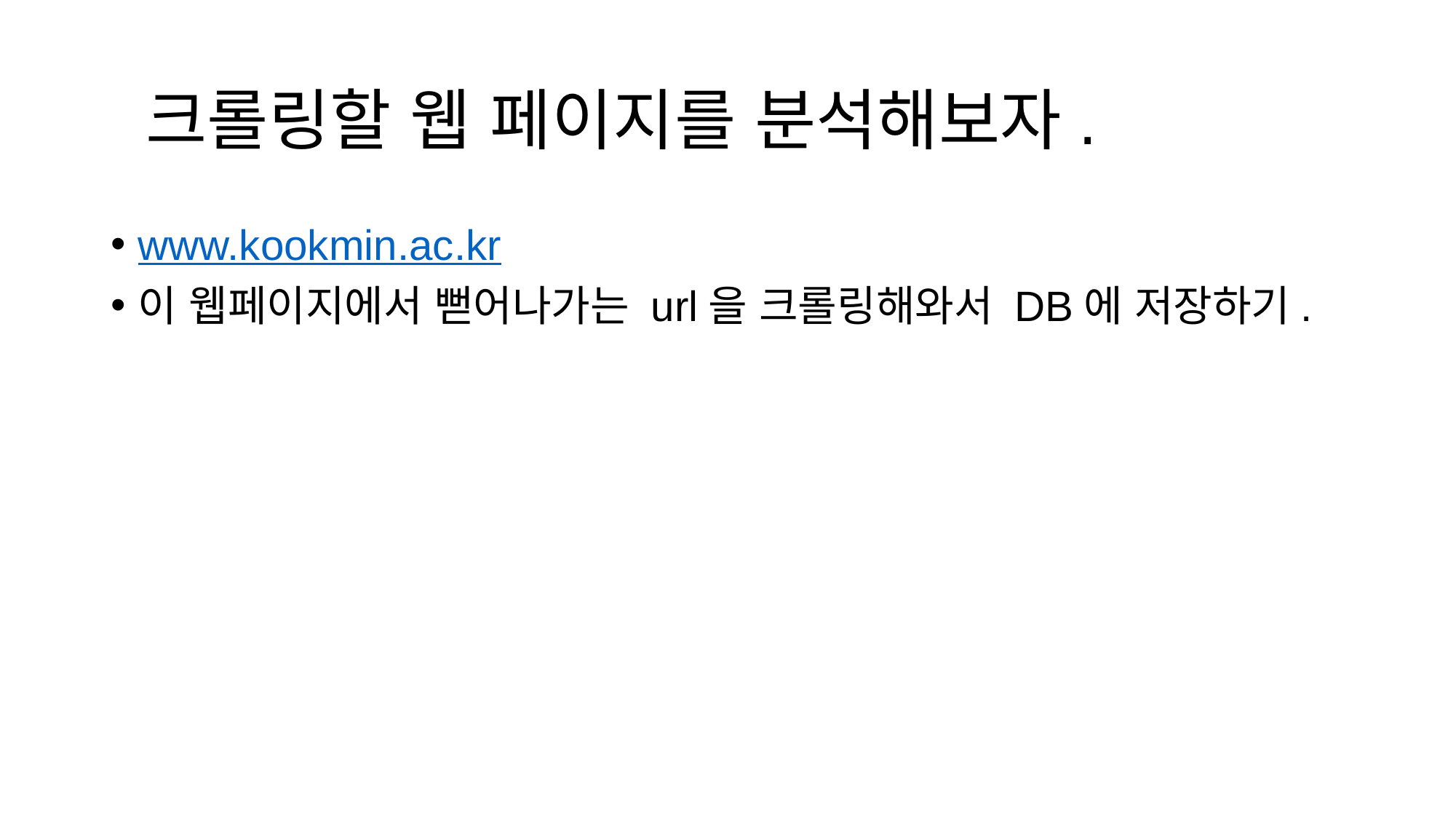

# 크롤링할 웹 페이지를 분석해보자.
www.kookmin.ac.kr
이 웹페이지에서 뻗어나가는 url을 크롤링해와서 DB에 저장하기.